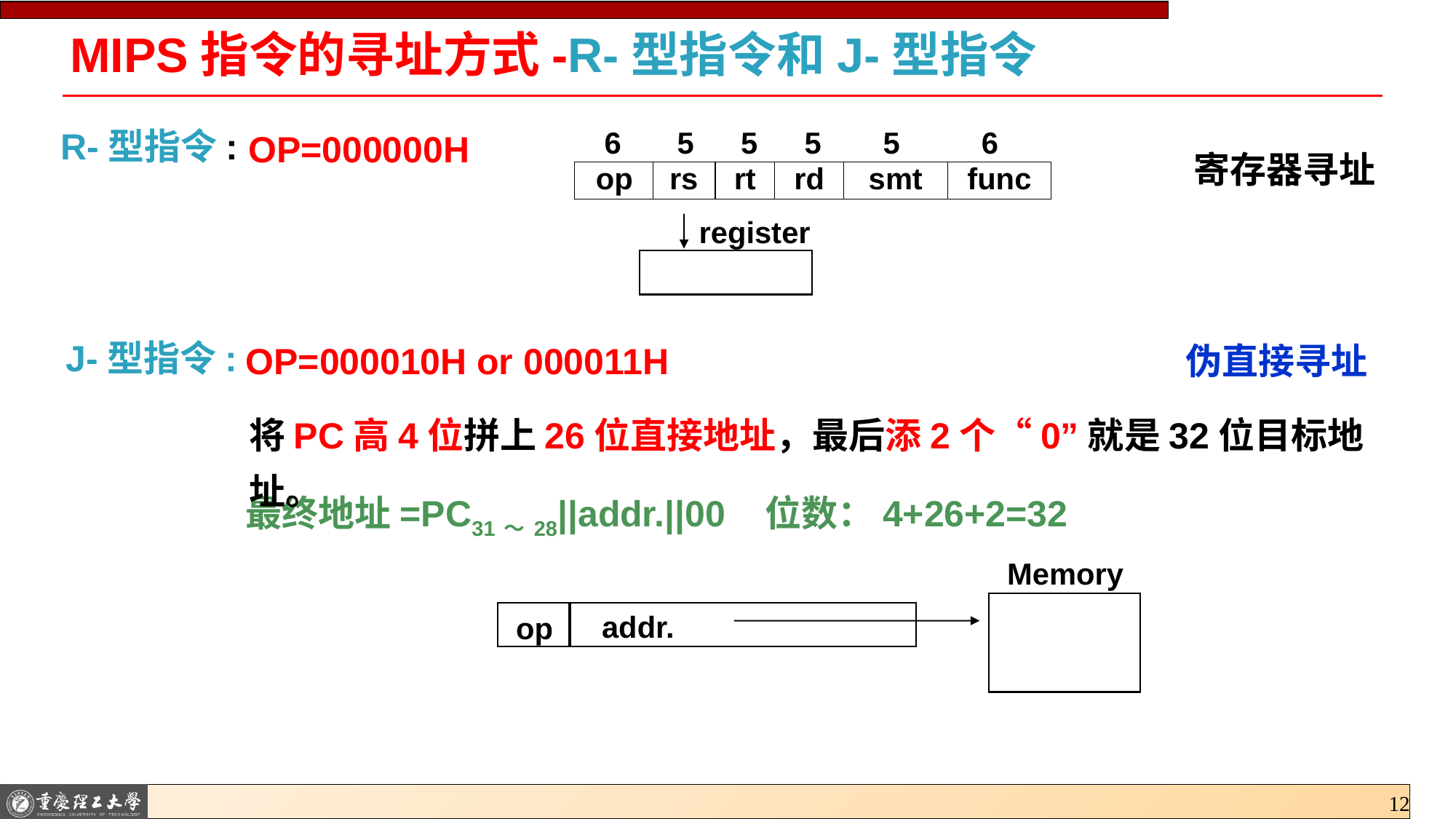

# MIPS指令的寻址方式-R-型指令和J-型指令
6
5
5
5
5
6
op
rs
rt
rd
smt
func
R-型指令:
OP=000000H
寄存器寻址

register
J-型指令:
伪直接寻址
OP=000010H or 000011H
将PC高4位拼上26位直接地址，最后添2个“0”就是32位目标地址。
最终地址=PC31～28||addr.||00   位数：4+26+2=32
Memory

addr.
op